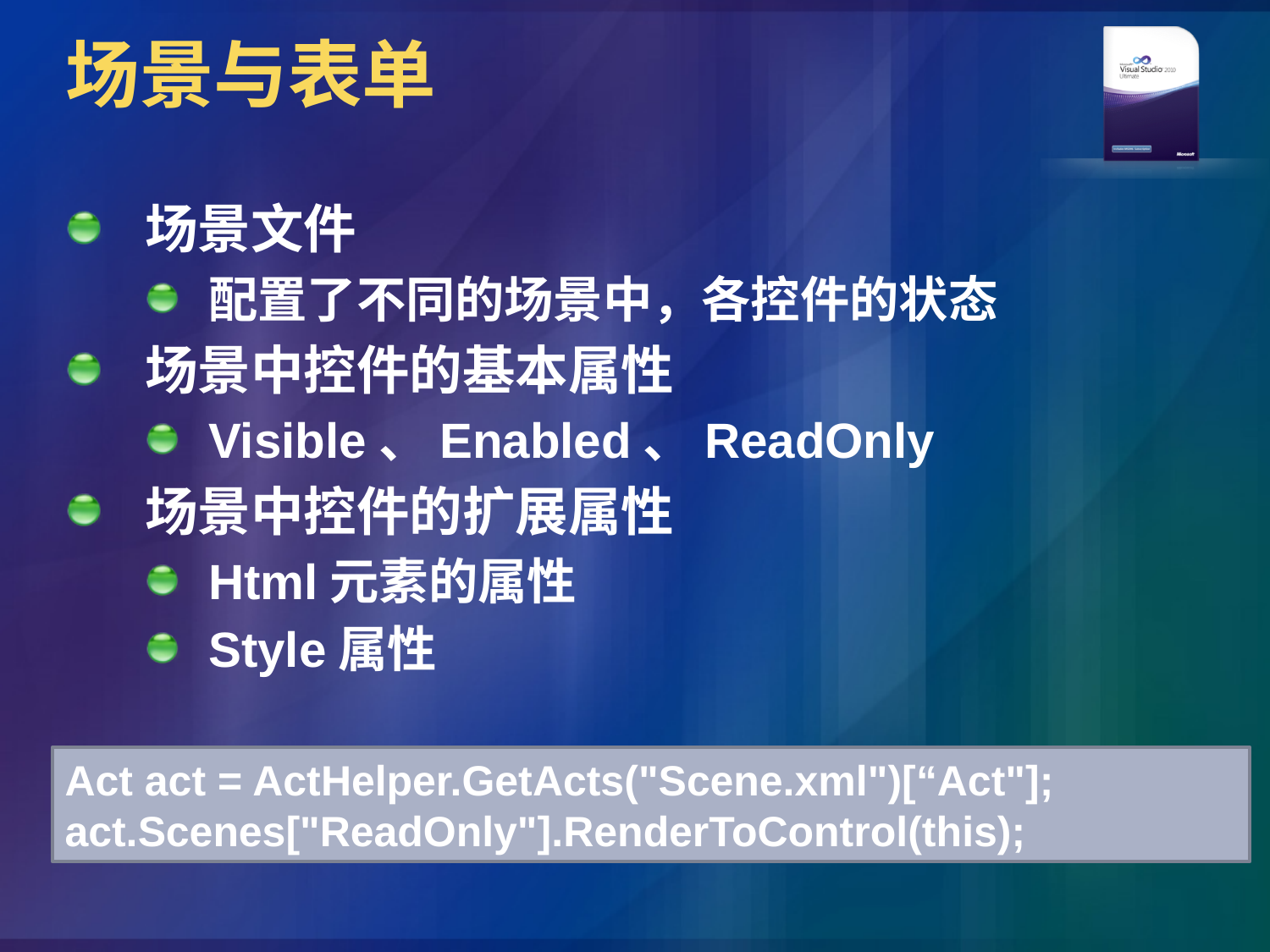

# 场景与表单
场景文件
配置了不同的场景中，各控件的状态
场景中控件的基本属性
Visible、Enabled、ReadOnly
场景中控件的扩展属性
Html元素的属性
Style属性
Act act = ActHelper.GetActs("Scene.xml")[“Act"];
act.Scenes["ReadOnly"].RenderToControl(this);